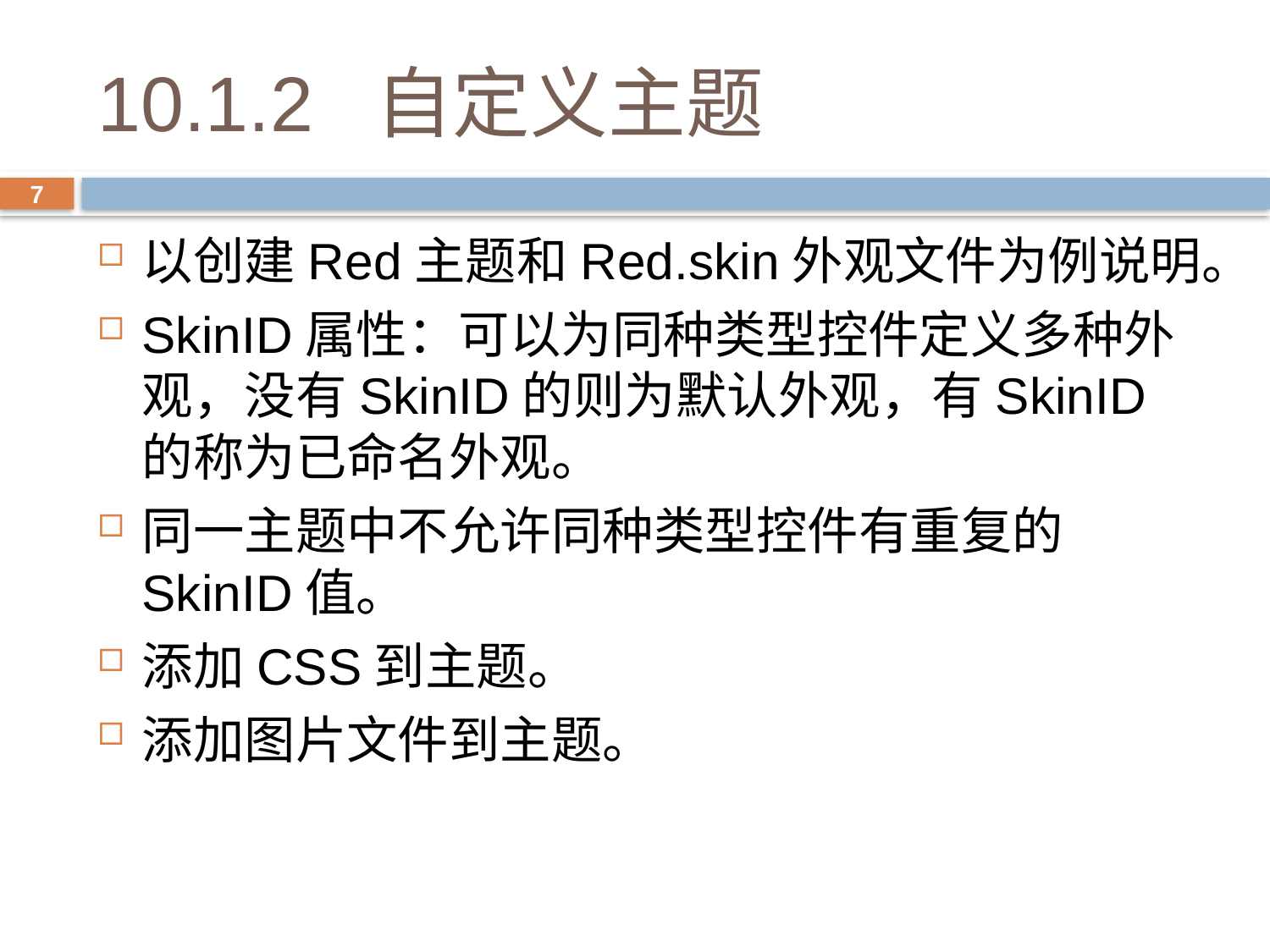

# 10.1.2  自定义主题
7
以创建Red主题和Red.skin外观文件为例说明。
SkinID属性：可以为同种类型控件定义多种外观，没有SkinID的则为默认外观，有SkinID的称为已命名外观。
同一主题中不允许同种类型控件有重复的SkinID值。
添加CSS到主题。
添加图片文件到主题。